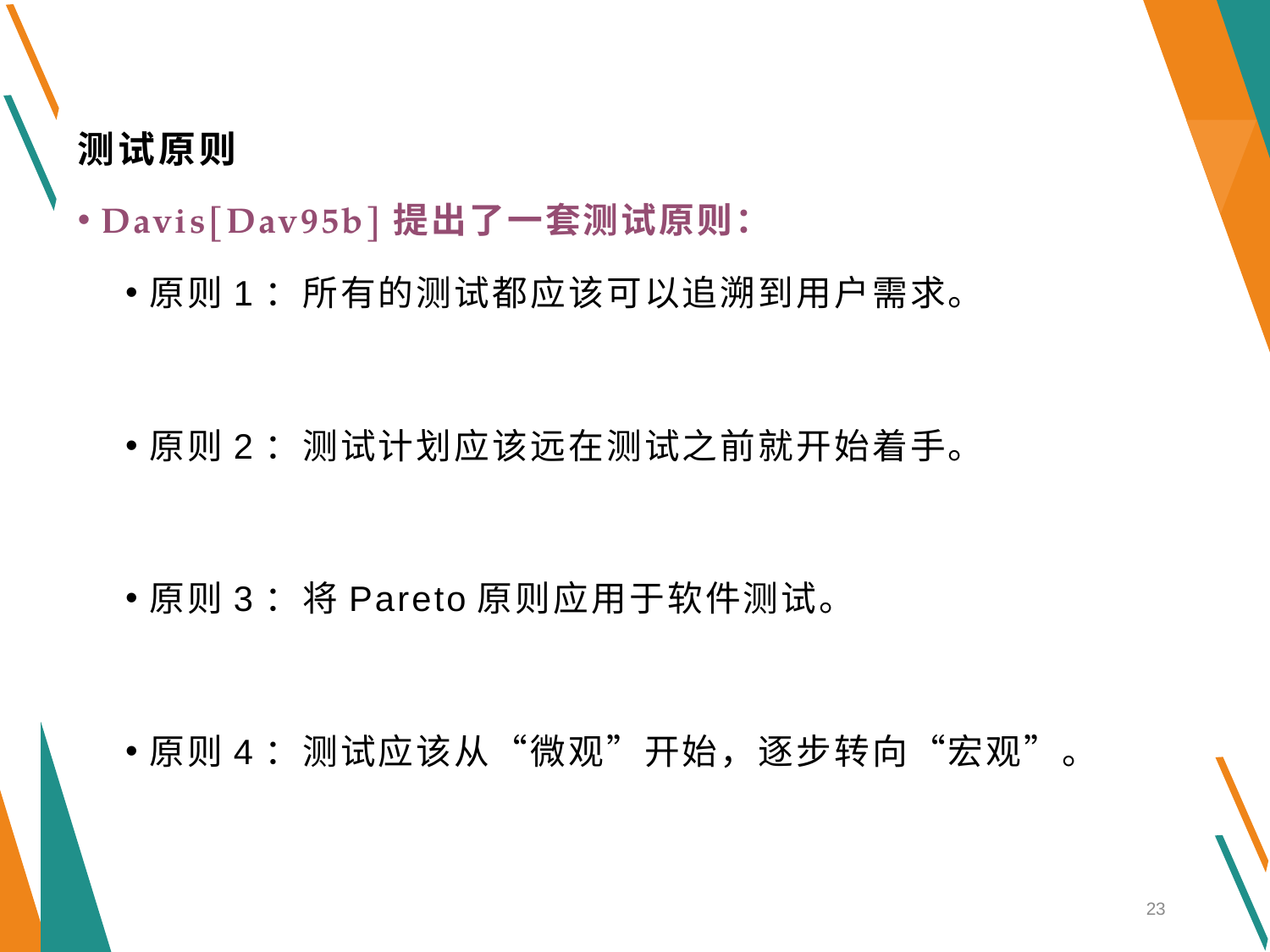

# 测试原则
Davis[Dav95b]提出了一套测试原则：
原则1：所有的测试都应该可以追溯到用户需求。

原则2：测试计划应该远在测试之前就开始着手。

原则3：将Pareto原则应用于软件测试。

原则4：测试应该从“微观”开始，逐步转向“宏观”。

23